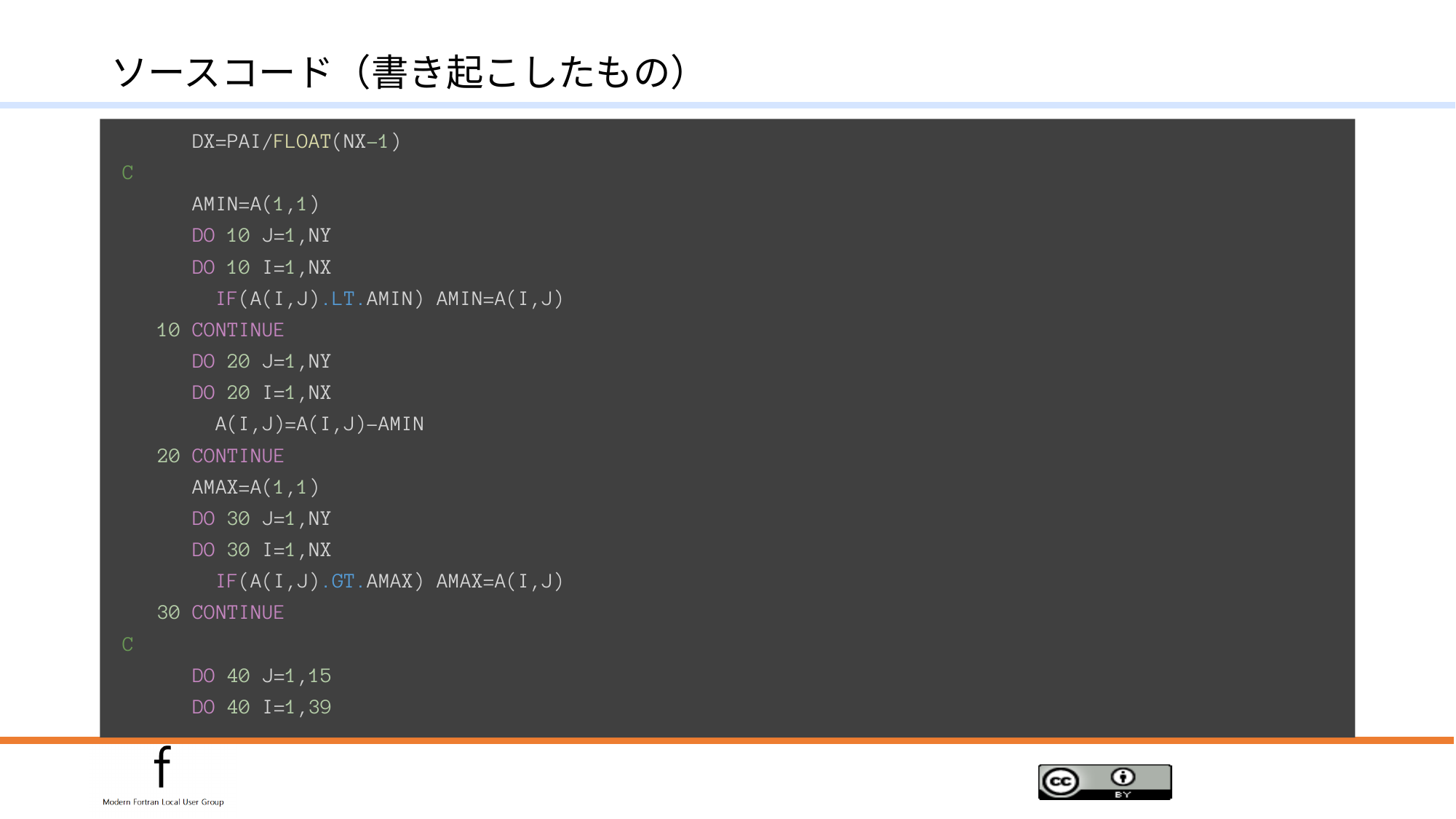

# ソースコード（書き起こしたもの）
      DX=PAI/FLOAT(NX-1)
C
      AMIN=A(1,1)
      DO 10 J=1,NY
      DO 10 I=1,NX
        IF(A(I,J).LT.AMIN) AMIN=A(I,J)
   10 CONTINUE
      DO 20 J=1,NY
      DO 20 I=1,NX
        A(I,J)=A(I,J)-AMIN
   20 CONTINUE
      AMAX=A(1,1)
      DO 30 J=1,NY
      DO 30 I=1,NX
        IF(A(I,J).GT.AMAX) AMAX=A(I,J)
   30 CONTINUE
C
      DO 40 J=1,15
      DO 40 I=1,39